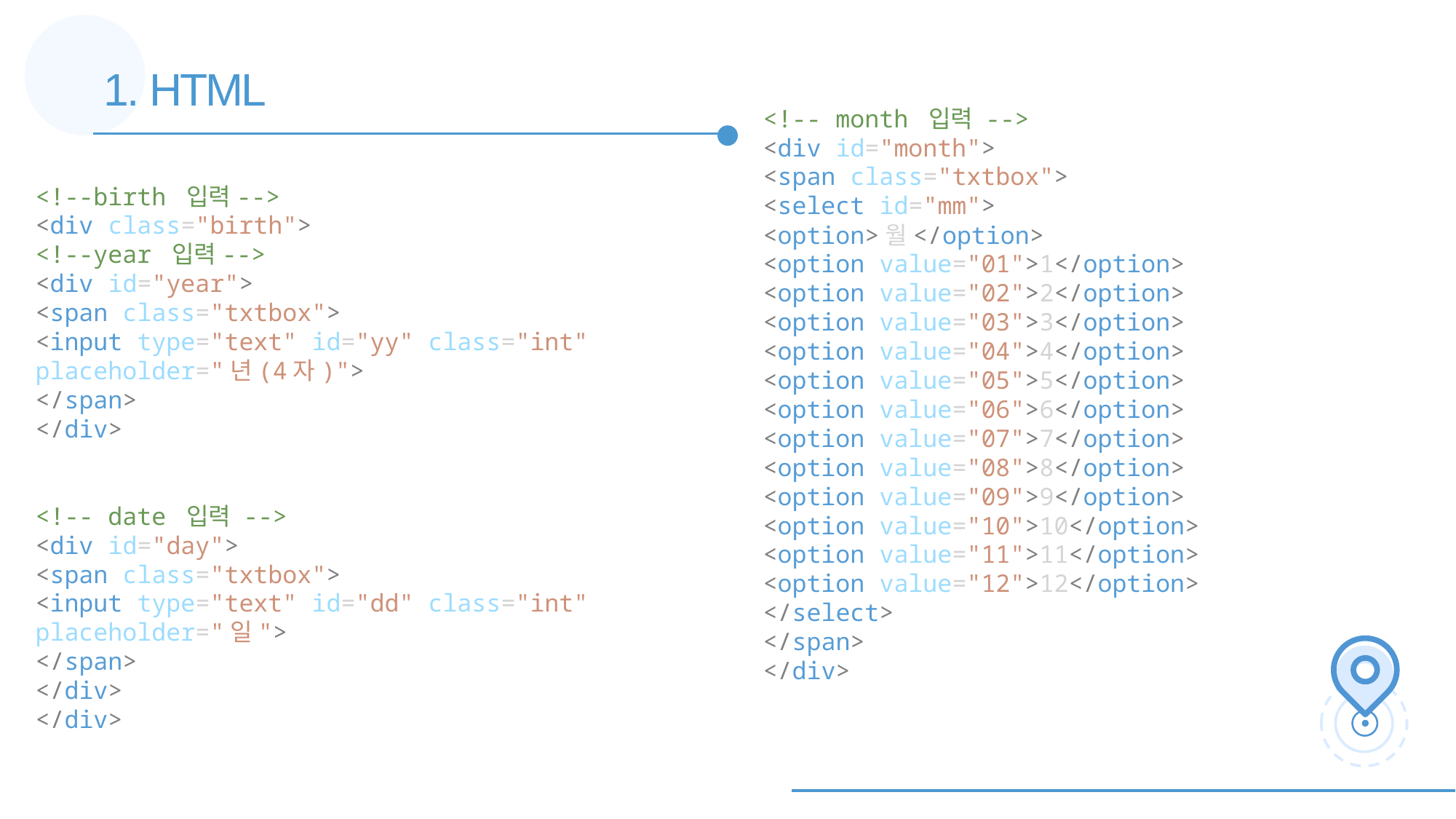

1. HTML
<!-- month 입력 -->
<div id="month">
<span class="txtbox">
<select id="mm">
<option>월</option>
<option value="01">1</option>
<option value="02">2</option>
<option value="03">3</option>
<option value="04">4</option>
<option value="05">5</option>
<option value="06">6</option>
<option value="07">7</option>
<option value="08">8</option>
<option value="09">9</option>
<option value="10">10</option>
<option value="11">11</option>
<option value="12">12</option>
</select>
</span>
</div>

<!--birth 입력-->
<div class="birth">
<!--year 입력-->
<div id="year">
<span class="txtbox">
<input type="text" id="yy" class="int" placeholder="년(4자)">
</span>
</div>
<!-- date 입력 -->
<div id="day">
<span class="txtbox">
<input type="text" id="dd" class="int" placeholder="일">
</span>
</div>
</div>